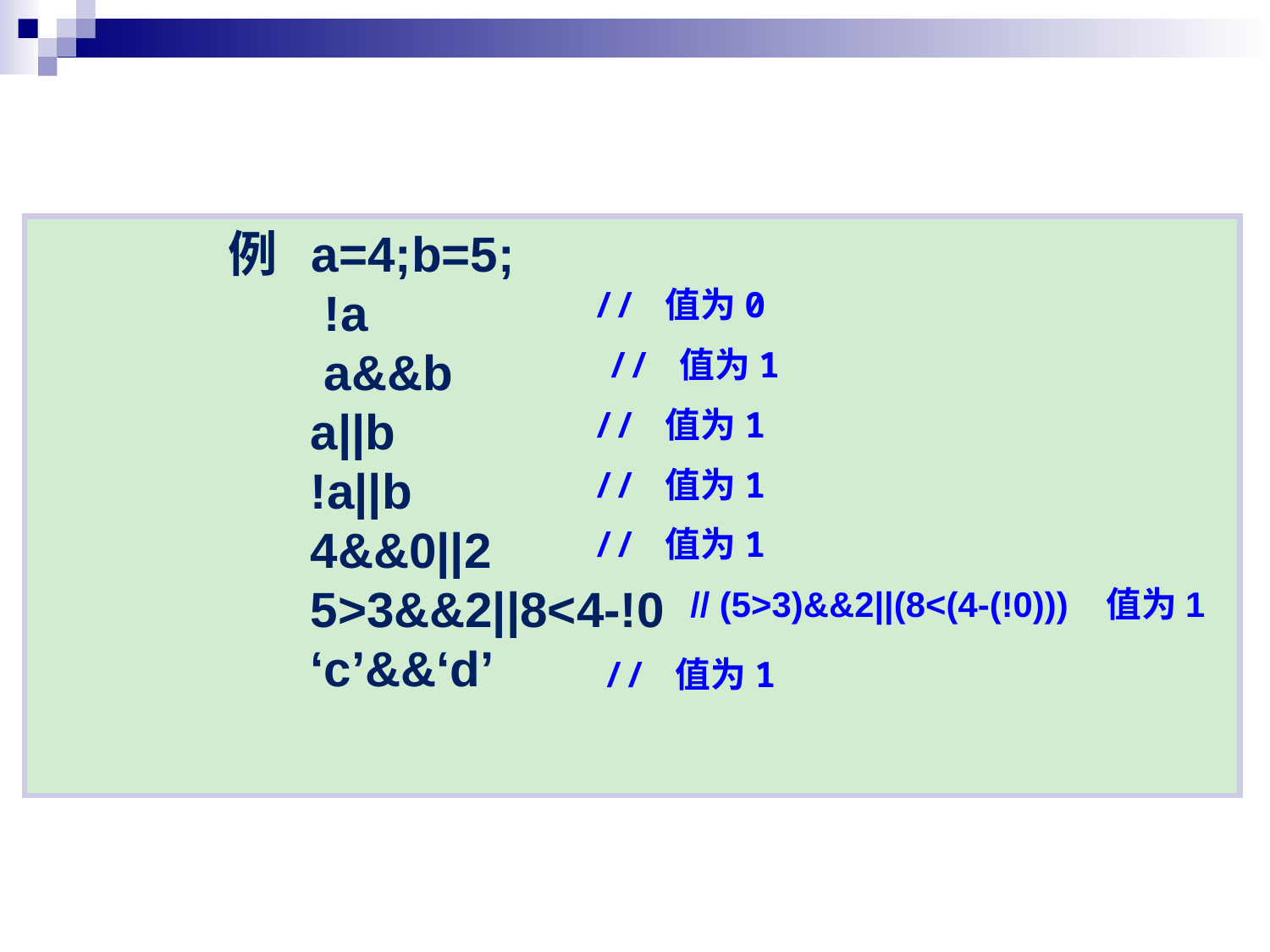

例  a=4;b=5;
       !a
       a&&b
      a||b
      !a||b
      4&&0||2
      5>3&&2||8<4-!0
      ‘c’&&‘d’
// 值为0
// 值为1
// 值为1
// 值为1
// 值为1
// (5>3)&&2||(8<(4-(!0)))   值为1
// 值为1
10